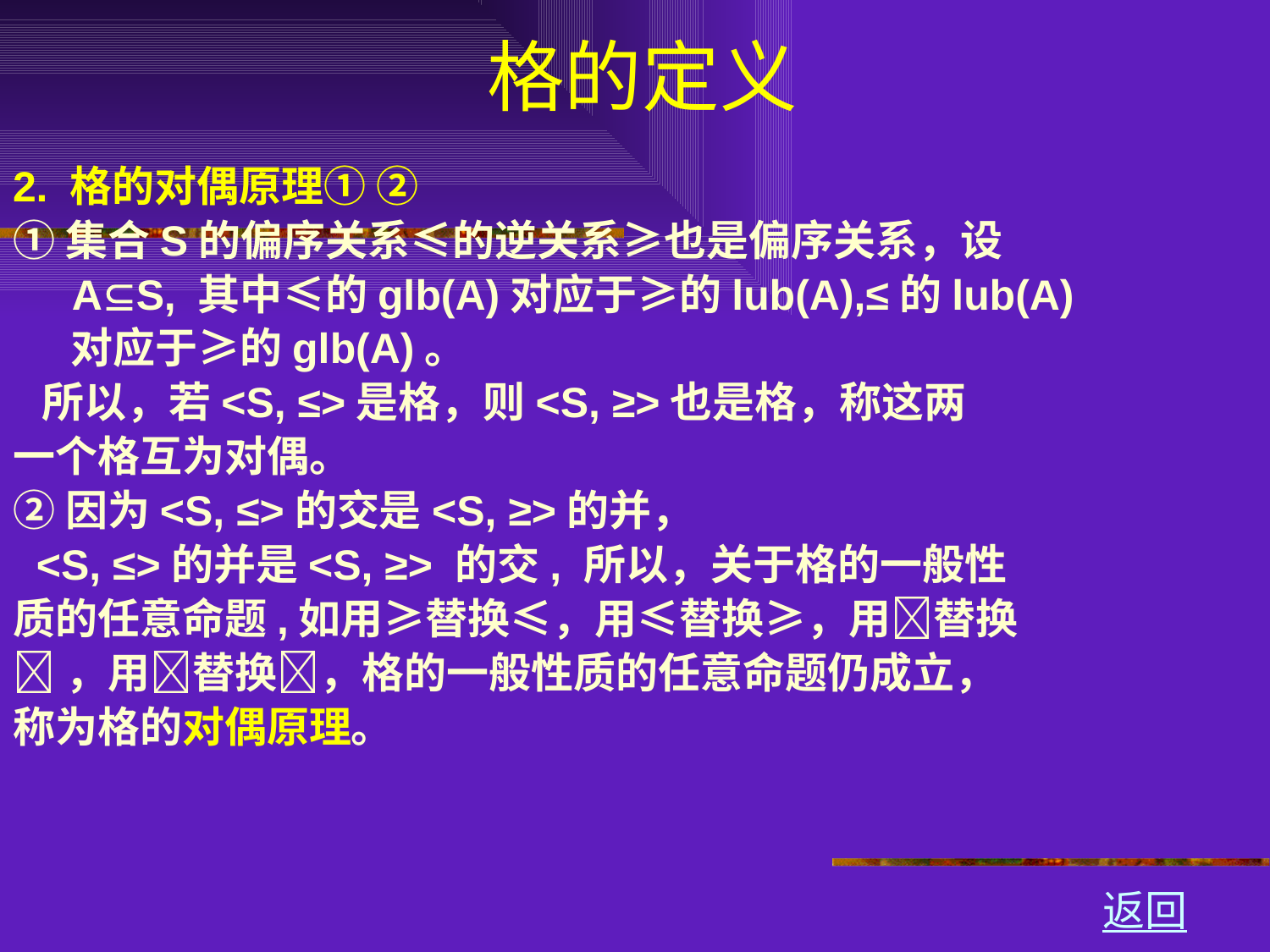

# 格的定义
2. 格的对偶原理① ②
①集合S的偏序关系≤的逆关系≥也是偏序关系，设
     A⊆S, 其中≤的glb(A)对应于≥的lub(A),≤的lub(A)
     对应于≥的glb(A)。
  所以，若<S, ≤>是格，则<S, ≥>也是格，称这两
一个格互为对偶。
②因为<S, ≤>的交是<S, ≥>的并，
  <S, ≤>的并是<S, ≥> 的交, 所以，关于格的一般性
质的任意命题,如用≥替换≤，用≤替换≥，用∨替换
∧，用∧替换∨，格的一般性质的任意命题仍成立，
称为格的对偶原理。
返回